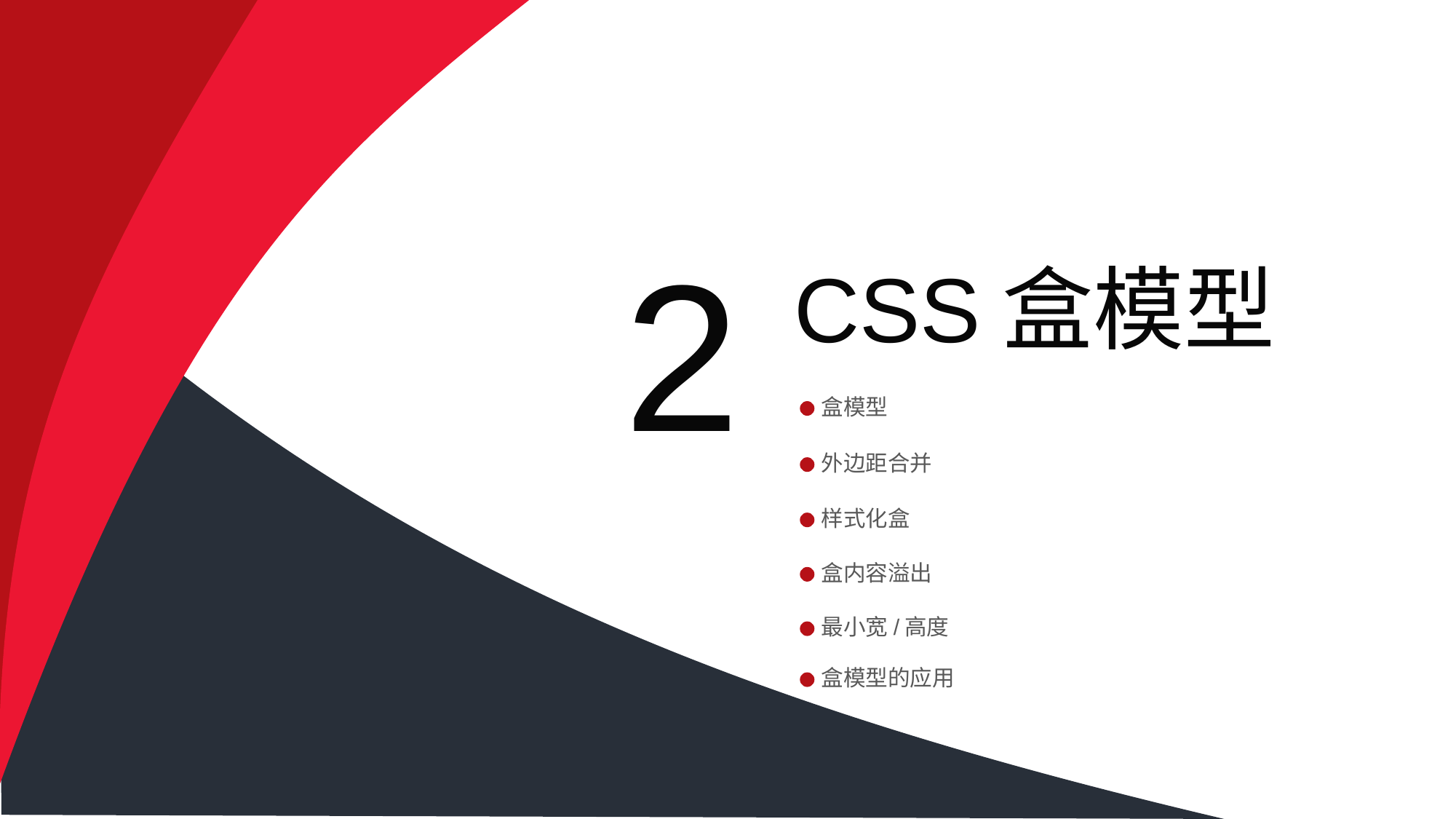

2
CSS盒模型
盒模型

外边距合并

样式化盒

盒内容溢出

最小宽/高度

盒模型的应用